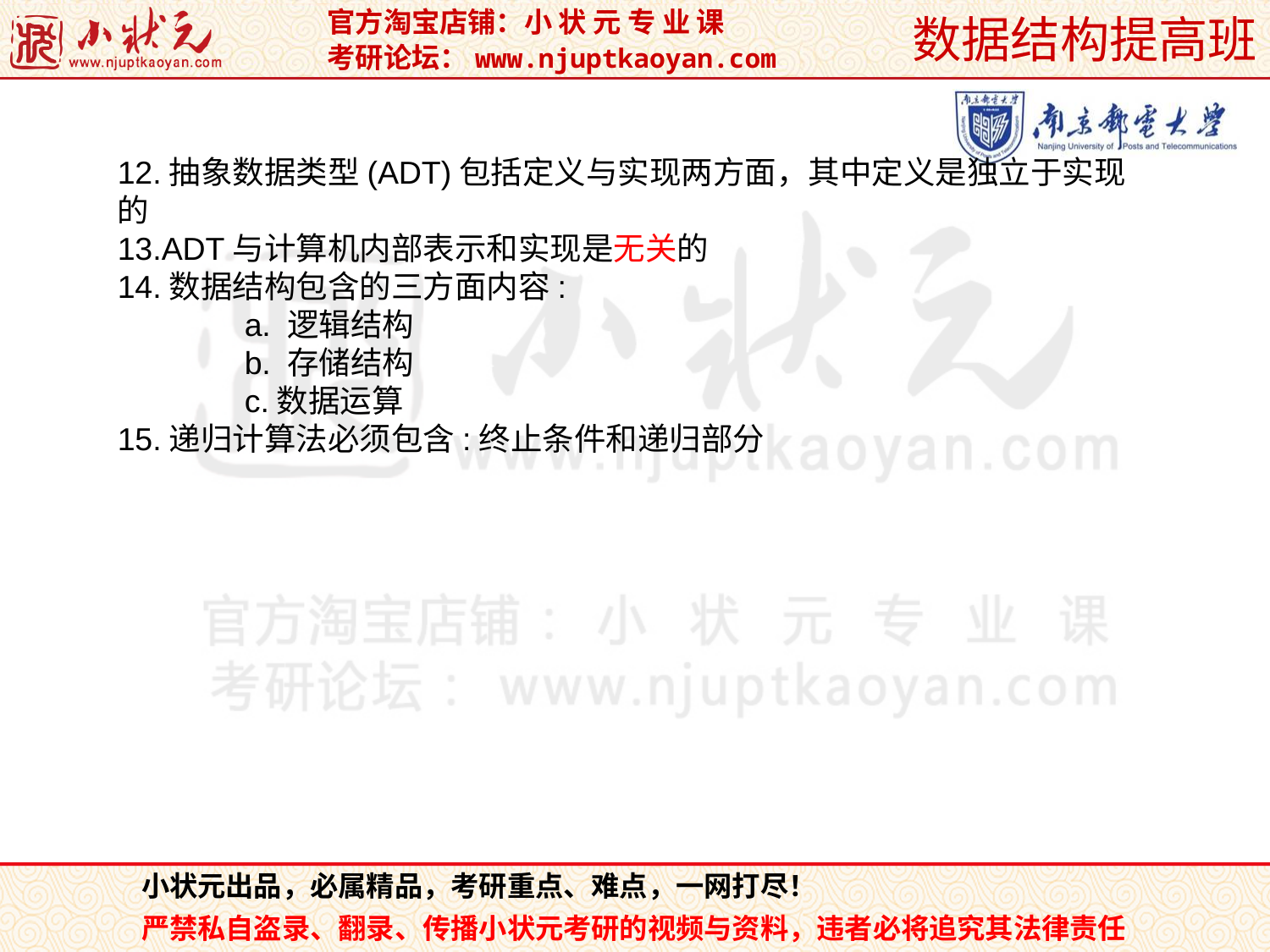

12.抽象数据类型(ADT)包括定义与实现两方面，其中定义是独立于实现的
13.ADT与计算机内部表示和实现是无关的
14.数据结构包含的三方面内容:
	a. 逻辑结构
	b. 存储结构
	c.数据运算
15.递归计算法必须包含:终止条件和递归部分